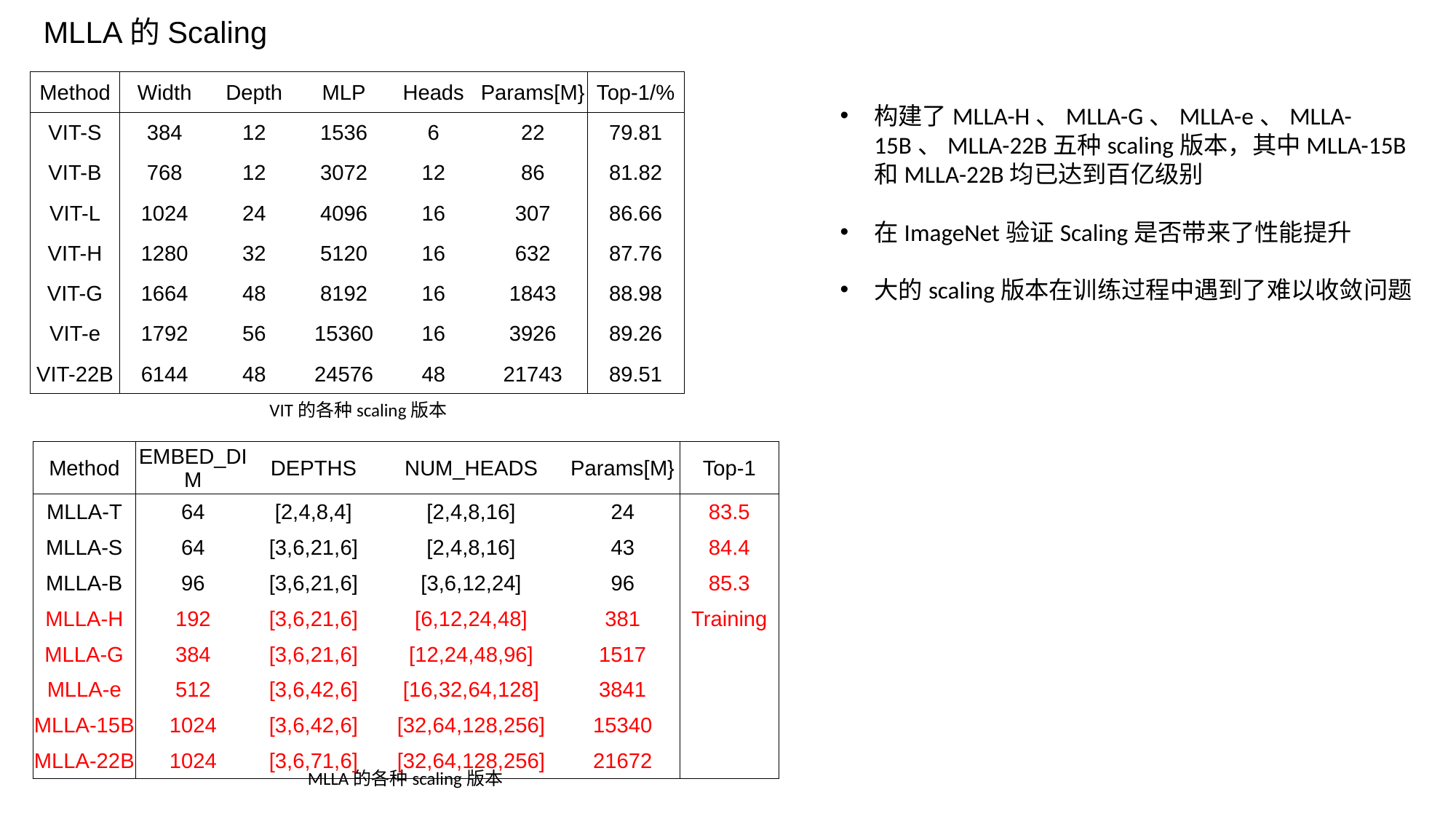

MLLA的Scaling
| Method | Width | Depth | MLP | Heads | Params[M} | Top-1/% |
| --- | --- | --- | --- | --- | --- | --- |
| VIT-S | 384 | 12 | 1536 | 6 | 22 | 79.81 |
| VIT-B | 768 | 12 | 3072 | 12 | 86 | 81.82 |
| VIT-L | 1024 | 24 | 4096 | 16 | 307 | 86.66 |
| VIT-H | 1280 | 32 | 5120 | 16 | 632 | 87.76 |
| VIT-G | 1664 | 48 | 8192 | 16 | 1843 | 88.98 |
| VIT-e | 1792 | 56 | 15360 | 16 | 3926 | 89.26 |
| VIT-22B | 6144 | 48 | 24576 | 48 | 21743 | 89.51 |
构建了MLLA-H、MLLA-G、MLLA-e、MLLA-15B、MLLA-22B五种scaling版本，其中MLLA-15B和MLLA-22B均已达到百亿级别

在ImageNet验证Scaling是否带来了性能提升

大的scaling版本在训练过程中遇到了难以收敛问题
VIT的各种scaling版本
| Method | EMBED\_DIM | DEPTHS | NUM\_HEADS | Params[M} | Top-1 |
| --- | --- | --- | --- | --- | --- |
| MLLA-T | 64 | [2,4,8,4] | [2,4,8,16] | 24 | 83.5 |
| MLLA-S | 64 | [3,6,21,6] | [2,4,8,16] | 43 | 84.4 |
| MLLA-B | 96 | [3,6,21,6] | [3,6,12,24] | 96 | 85.3 |
| MLLA-H | 192 | [3,6,21,6] | [6,12,24,48] | 381 | Training |
| MLLA-G | 384 | [3,6,21,6] | [12,24,48,96] | 1517 |  |
| MLLA-e | 512 | [3,6,42,6] | [16,32,64,128] | 3841 |  |
| MLLA-15B | 1024 | [3,6,42,6] | [32,64,128,256] | 15340 |  |
| MLLA-22B | 1024 | [3,6,71,6] | [32,64,128,256] | 21672 |  |
MLLA的各种scaling版本